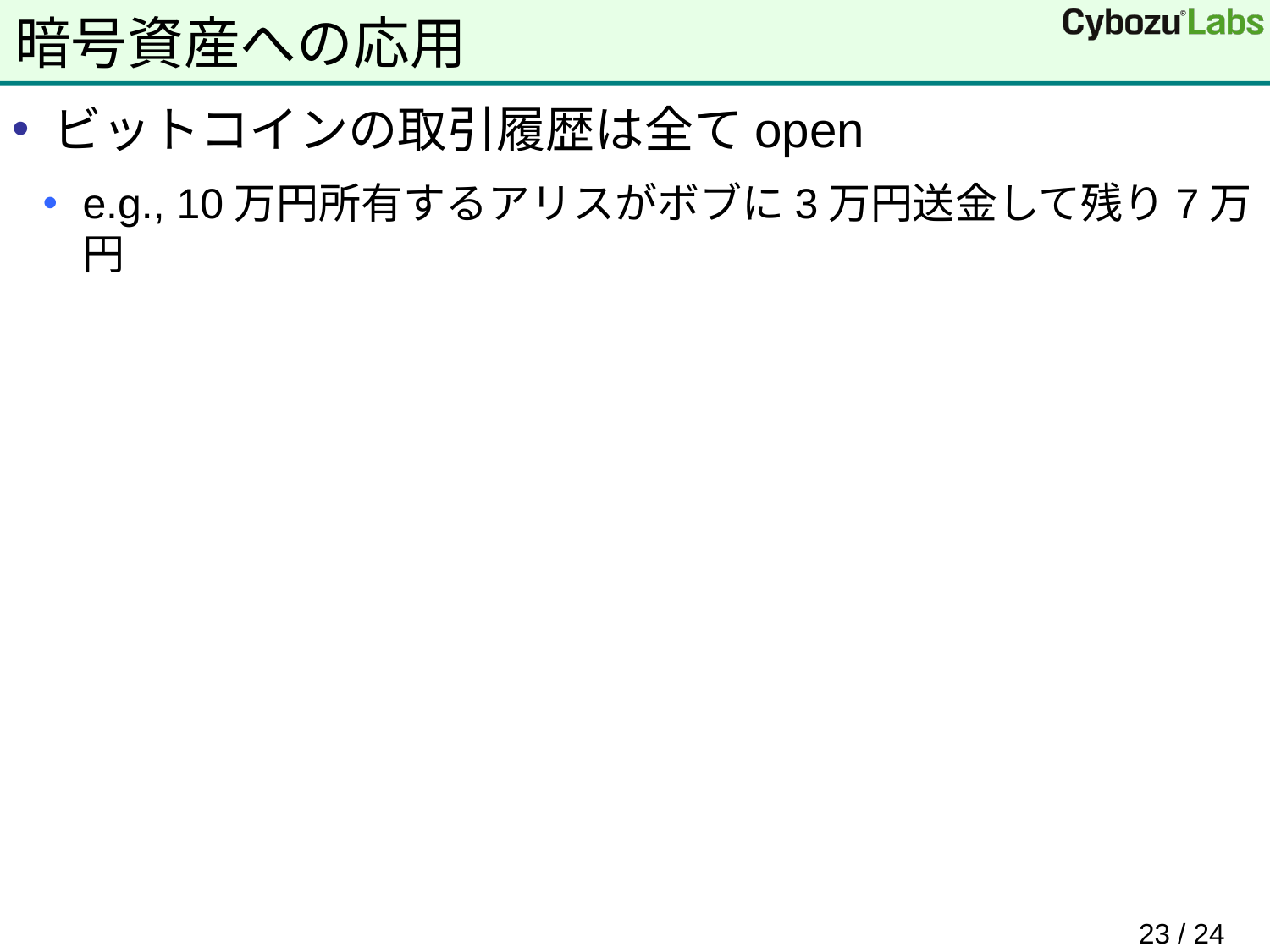

# 暗号資産への応用
ビットコインの取引履歴は全てopen
e.g., 10万円所有するアリスがボブに3万円送金して残り7万円

    23 / 24